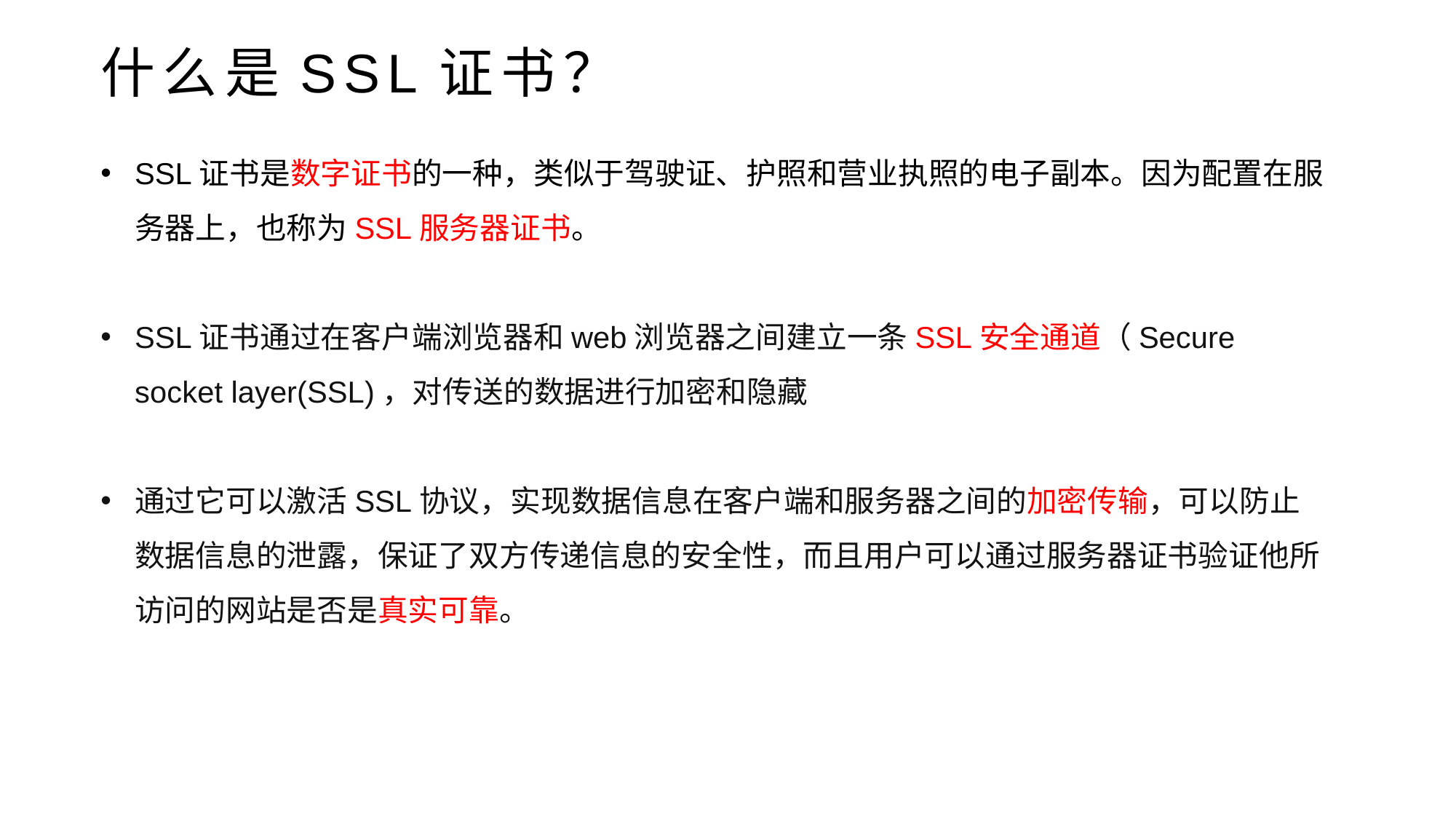

什么是SSL证书？
SSL证书是数字证书的一种，类似于驾驶证、护照和营业执照的电子副本。因为配置在服务器上，也称为SSL服务器证书。

SSL证书通过在客户端浏览器和web浏览器之间建立一条SSL安全通道（Secure socket layer(SSL)，对传送的数据进行加密和隐藏

通过它可以激活SSL协议，实现数据信息在客户端和服务器之间的加密传输，可以防止数据信息的泄露，保证了双方传递信息的安全性，而且用户可以通过服务器证书验证他所访问的网站是否是真实可靠。